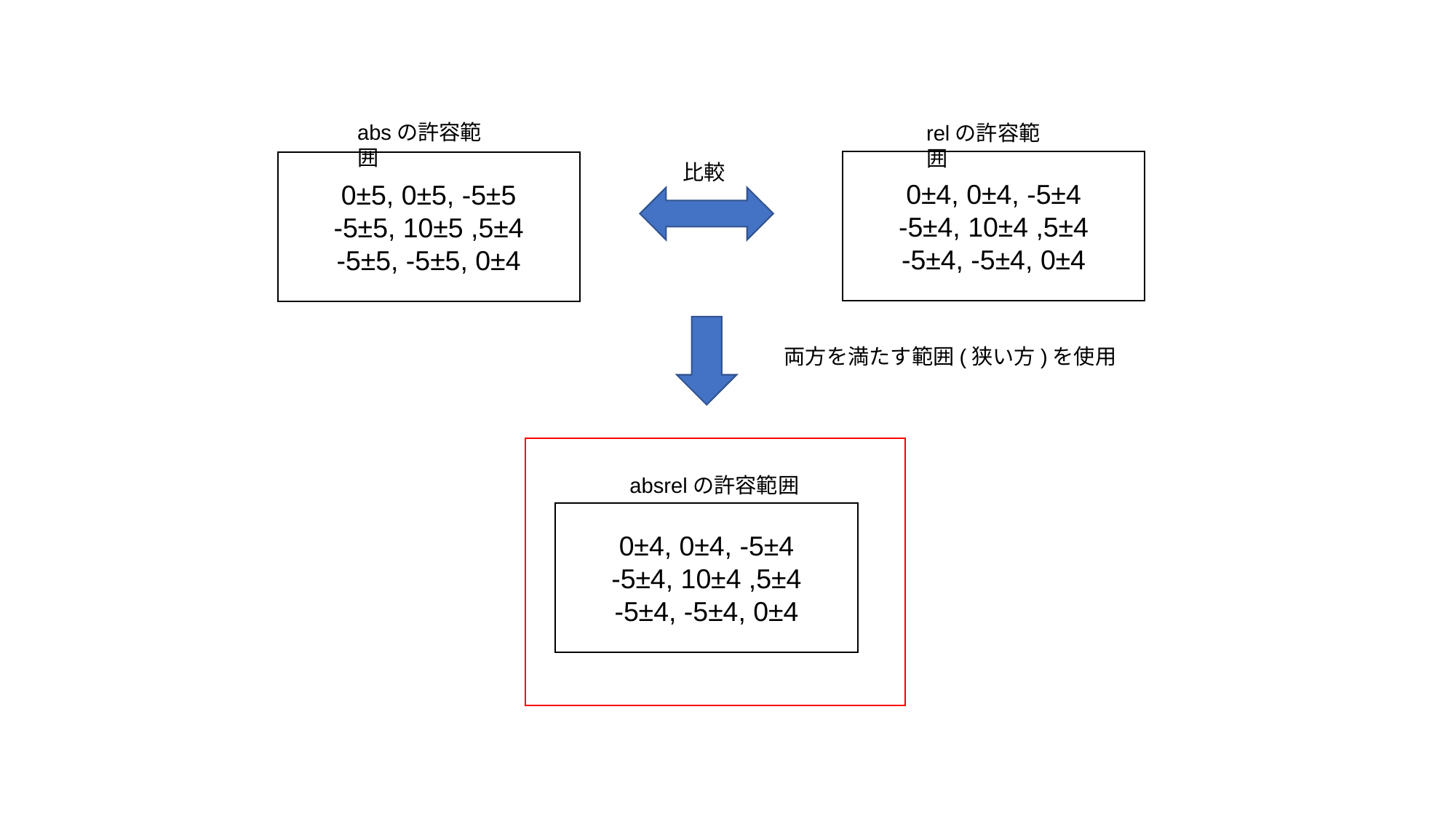

absの許容範囲
0±5, 0±5, -5±5
-5±5, 10±5 ,5±4
-5±5, -5±5, 0±4
relの許容範囲
0±4, 0±4, -5±4
-5±4, 10±4 ,5±4
-5±4, -5±4, 0±4
比較

両方を満たす範囲(狭い方)を使用

absrelの許容範囲
0±4, 0±4, -5±4
-5±4, 10±4 ,5±4
-5±4, -5±4, 0±4